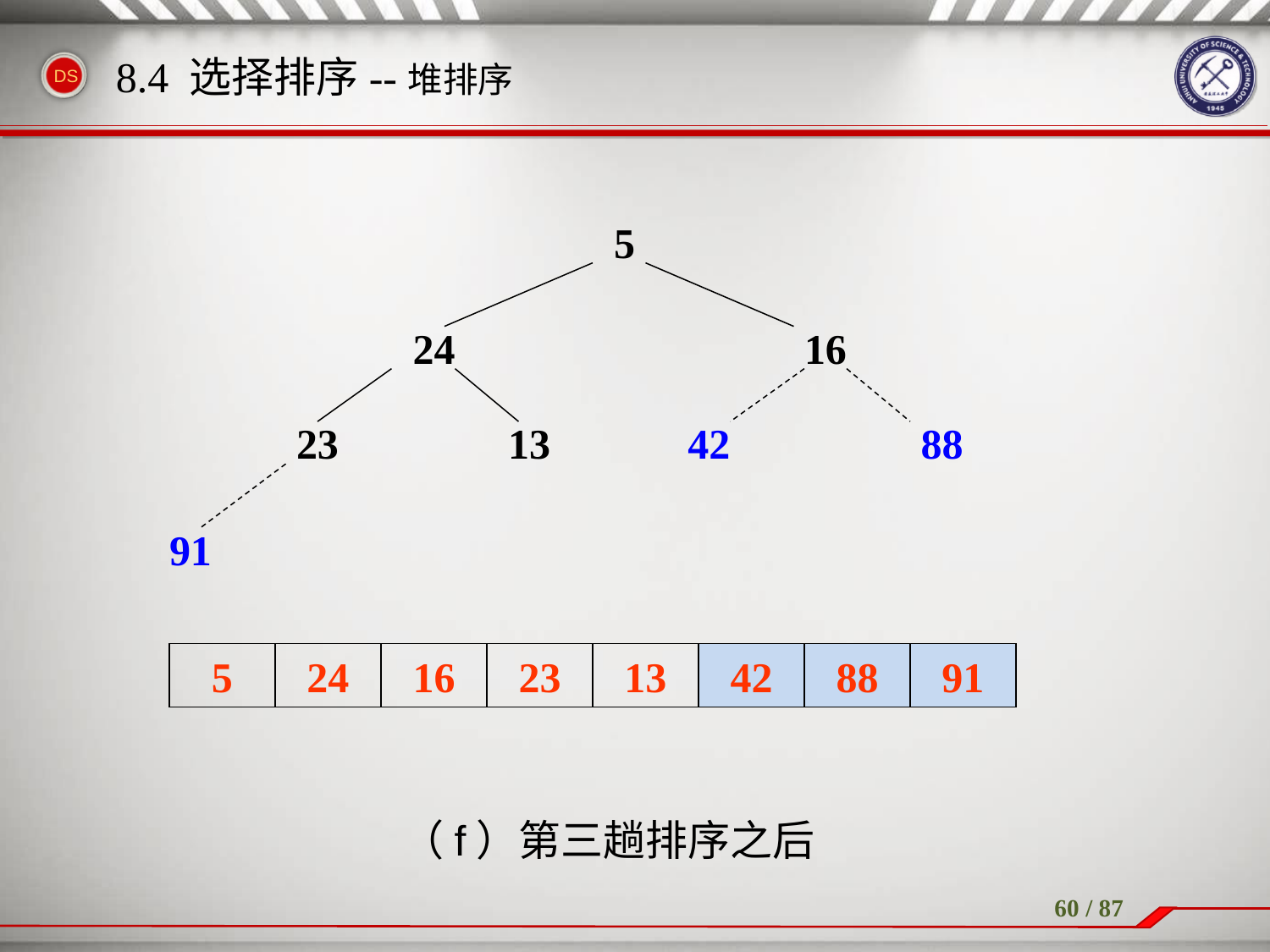

8.4 选择排序--堆排序
5

24
16

23
13
42
88

91
5
24
16
23
13
42
88
91
（f）第三趟排序之后